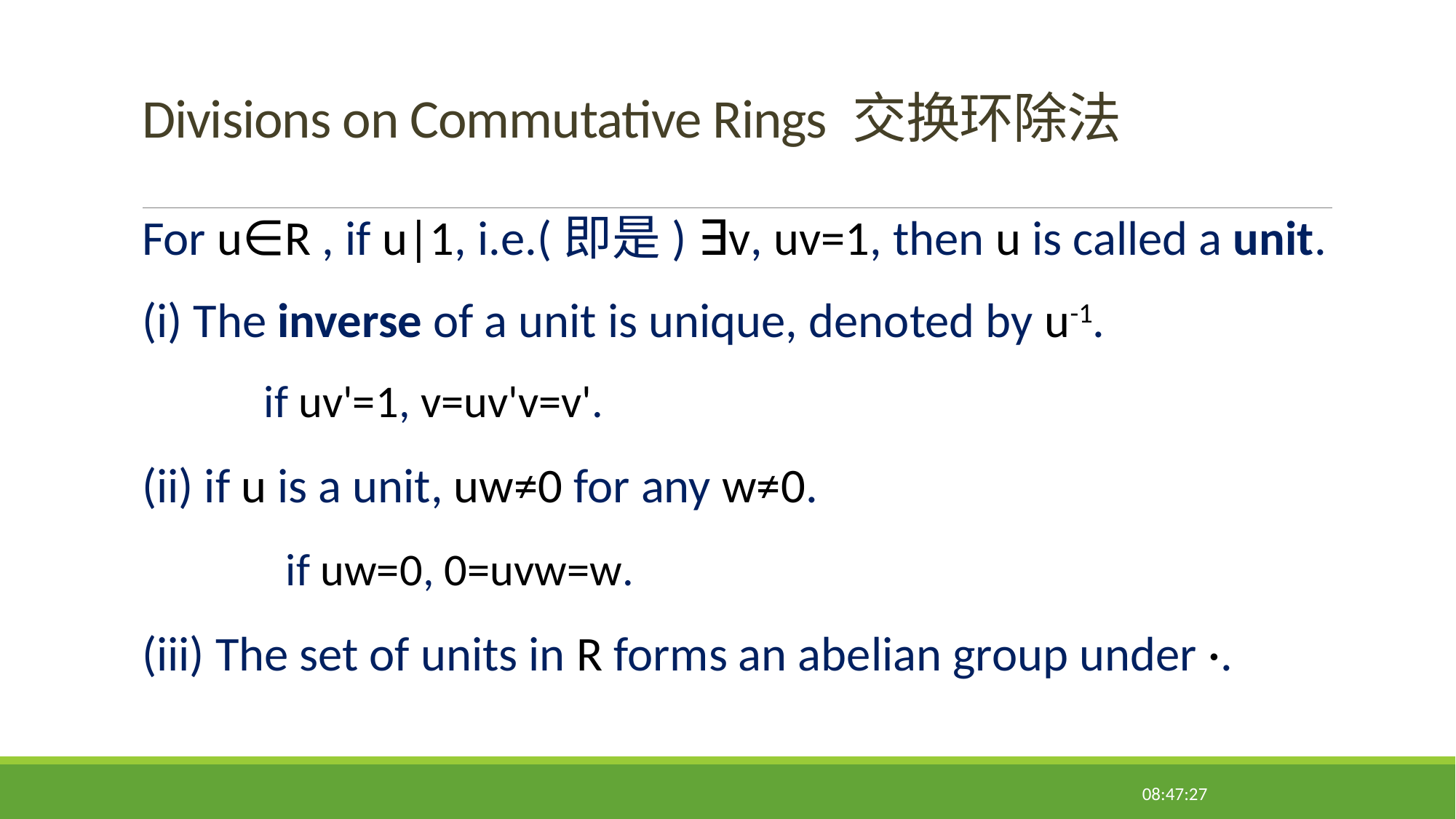

# Divisions on Commutative Rings 交换环除法
For u∈R , if u|1, i.e.(即是) ∃v, uv=1, then u is called a unit.
(i) The inverse of a unit is unique, denoted by u-1.
	if uv'=1, v=uv'v=v'.
 (ii) if u is a unit, uw≠0 for any w≠0.
	if uw=0, 0=uvw=w.
(iii) The set of units in R forms an abelian group under ·.
08:47:27